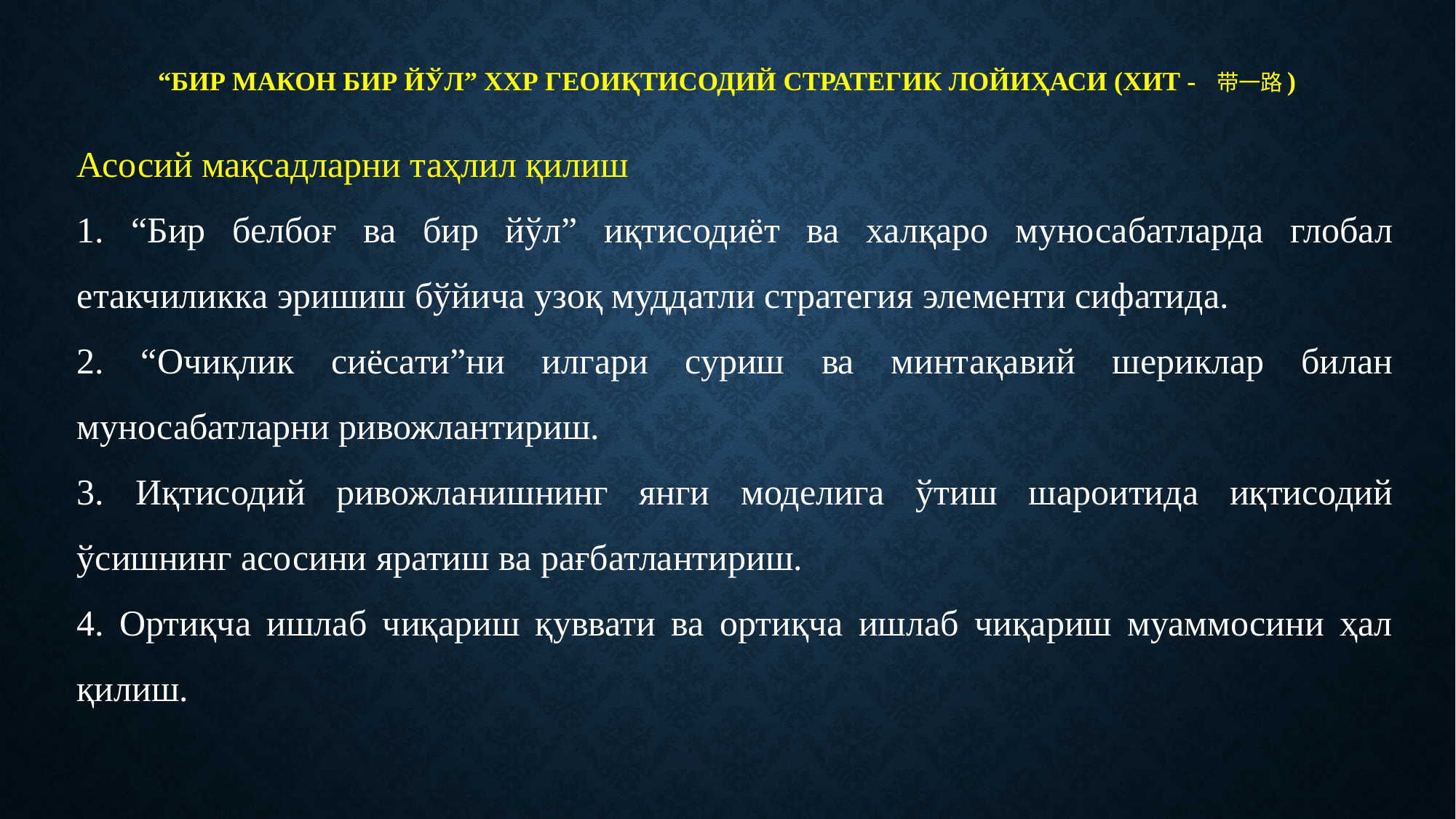

# “БИР МАКОН БИР ЙЎЛ” ХХР ГЕОИҚТИСОДИЙ СТРАТЕГИК ЛОЙИҲАСИ (хит - 一带一路)
Асосий мақсадларни таҳлил қилиш
1. “Бир белбоғ ва бир йўл” иқтисодиёт ва халқаро муносабатларда глобал етакчиликка эришиш бўйича узоқ муддатли стратегия элементи сифатида.
2. “Очиқлик сиёсати”ни илгари суриш ва минтақавий шериклар билан муносабатларни ривожлантириш.
3. Иқтисодий ривожланишнинг янги моделига ўтиш шароитида иқтисодий ўсишнинг асосини яратиш ва рағбатлантириш.
4. Ортиқча ишлаб чиқариш қуввати ва ортиқча ишлаб чиқариш муаммосини ҳал қилиш.